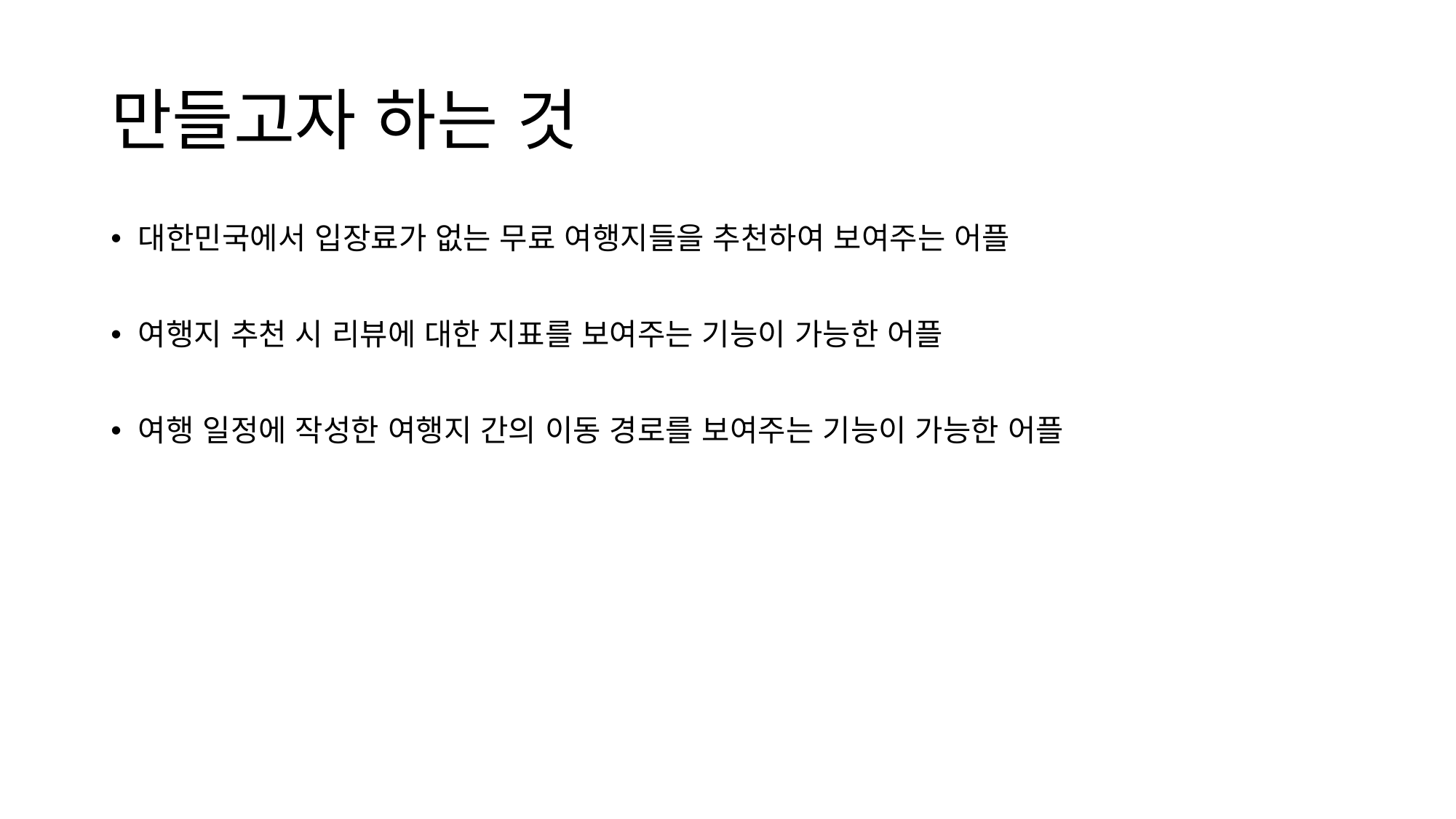

# 만들고자 하는 것
대한민국에서 입장료가 없는 무료 여행지들을 추천하여 보여주는 어플

여행지 추천 시 리뷰에 대한 지표를 보여주는 기능이 가능한 어플

여행 일정에 작성한 여행지 간의 이동 경로를 보여주는 기능이 가능한 어플